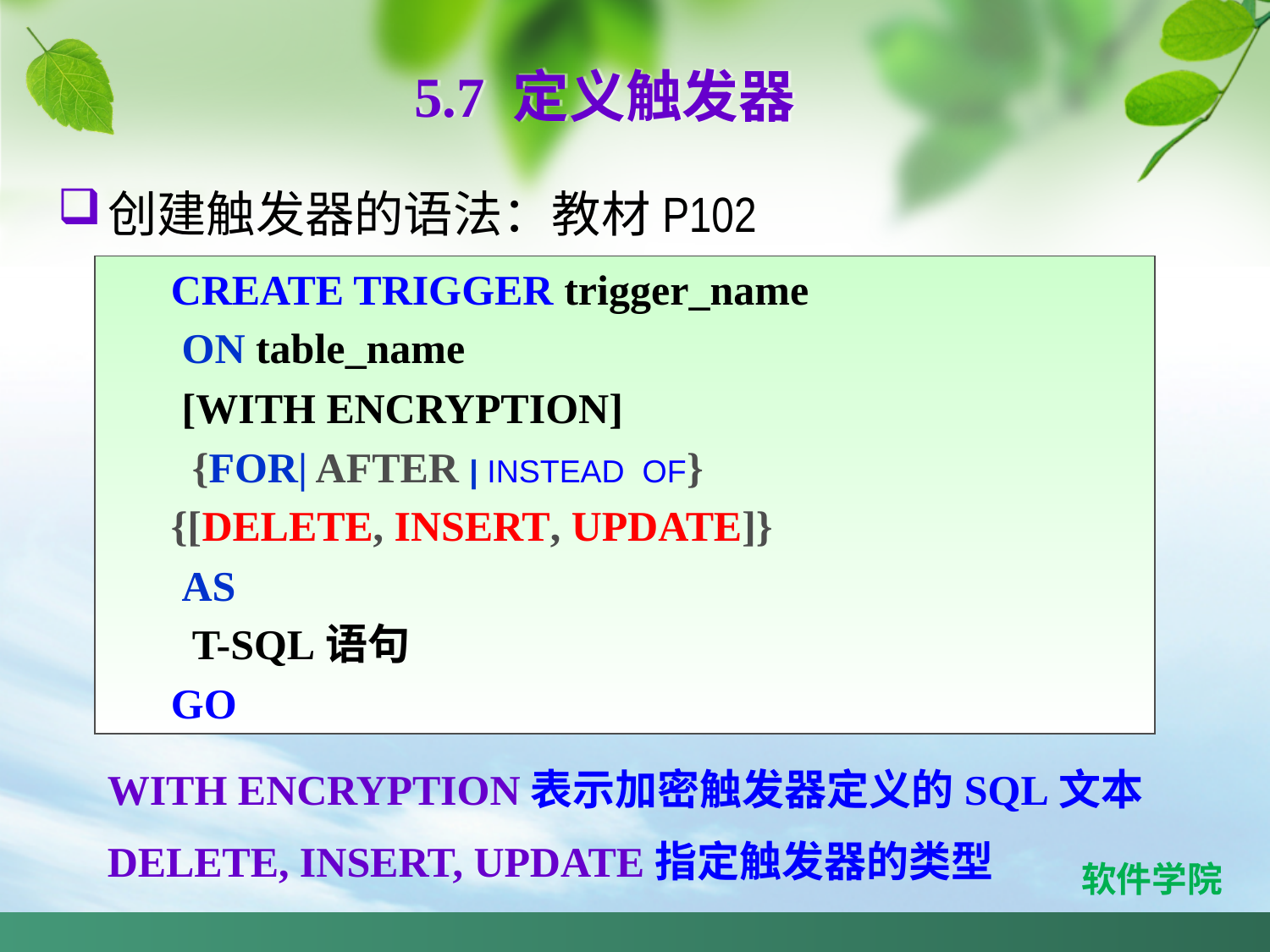

5.7 定义触发器
创建触发器的语法：教材P102
CREATE TRIGGER trigger_name
 ON table_name
 [WITH ENCRYPTION]
  {FOR| AFTER | INSTEAD  OF}
{[DELETE, INSERT, UPDATE]}
 AS
  T-SQL语句
GO
WITH ENCRYPTION表示加密触发器定义的SQL文本
DELETE, INSERT, UPDATE指定触发器的类型